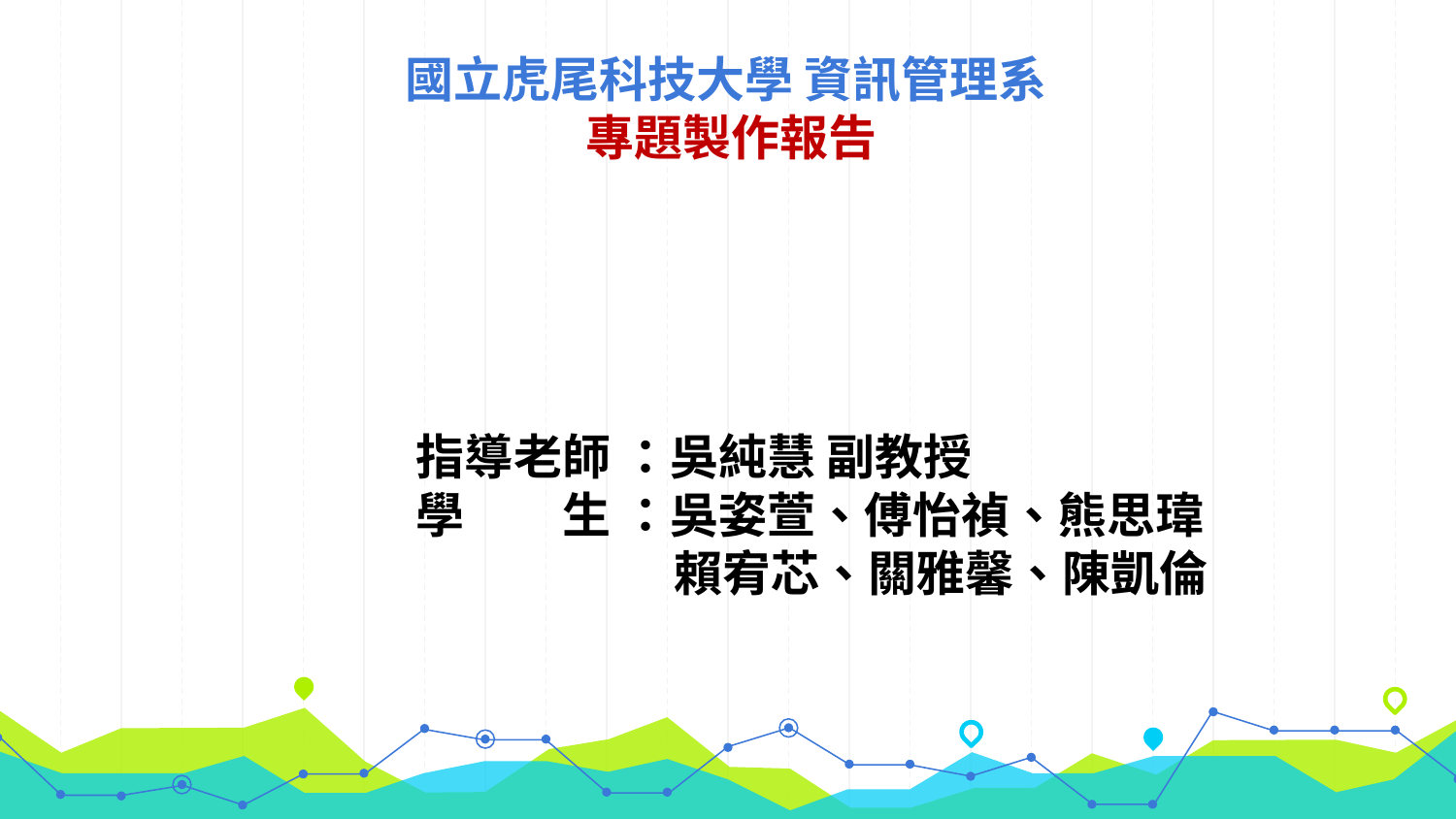

# 國立虎尾科技大學 資訊管理系 專題製作報告
指導老師 ：吳純慧 副教授
學　　生 ：吳姿萱、傅怡禎、熊思瑋
賴宥芯、關雅馨、陳凱倫